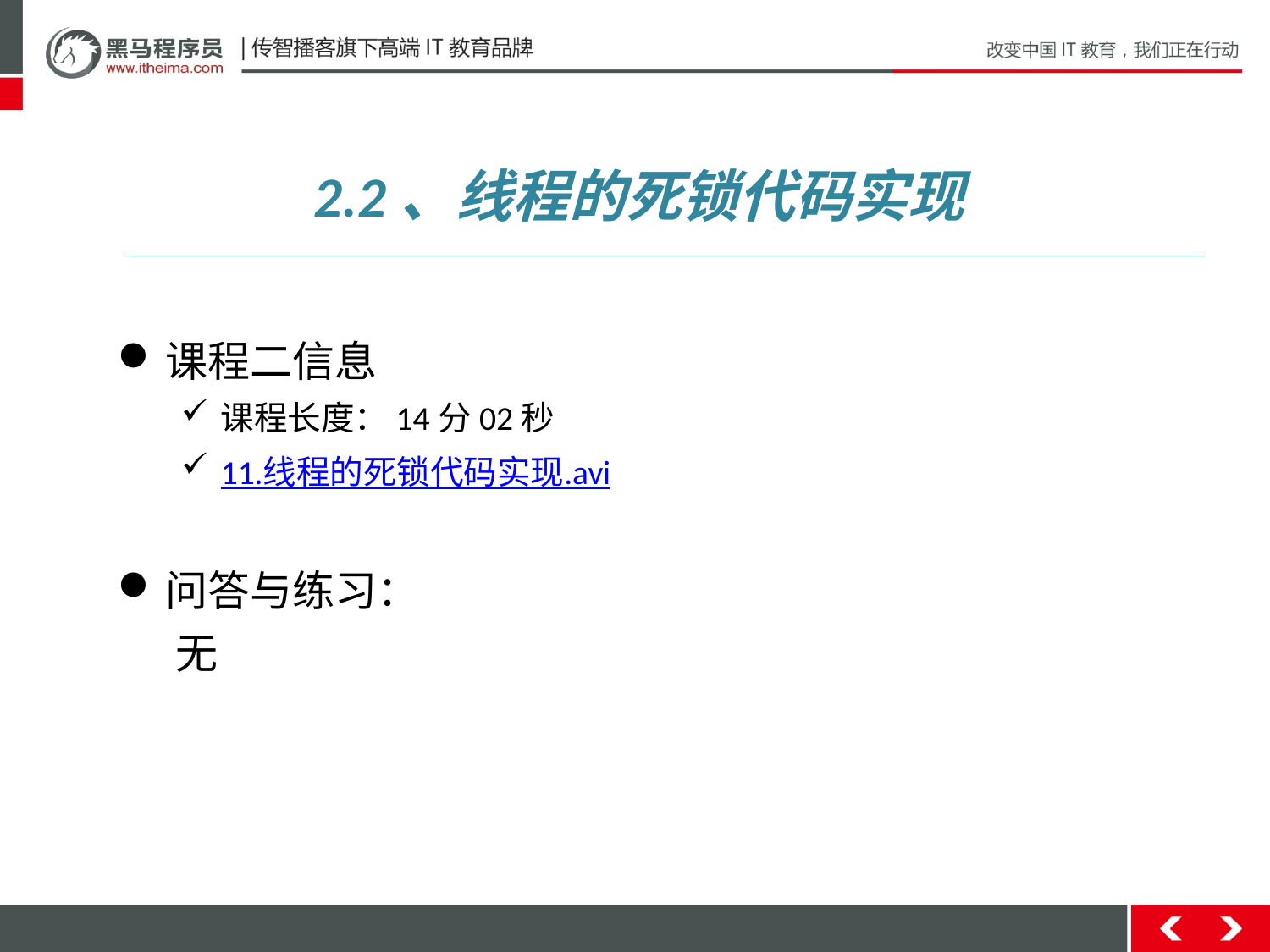

2.2、线程的死锁代码实现

课程二信息
课程长度：14分02秒
11.线程的死锁代码实现.avi

问答与练习：
     无